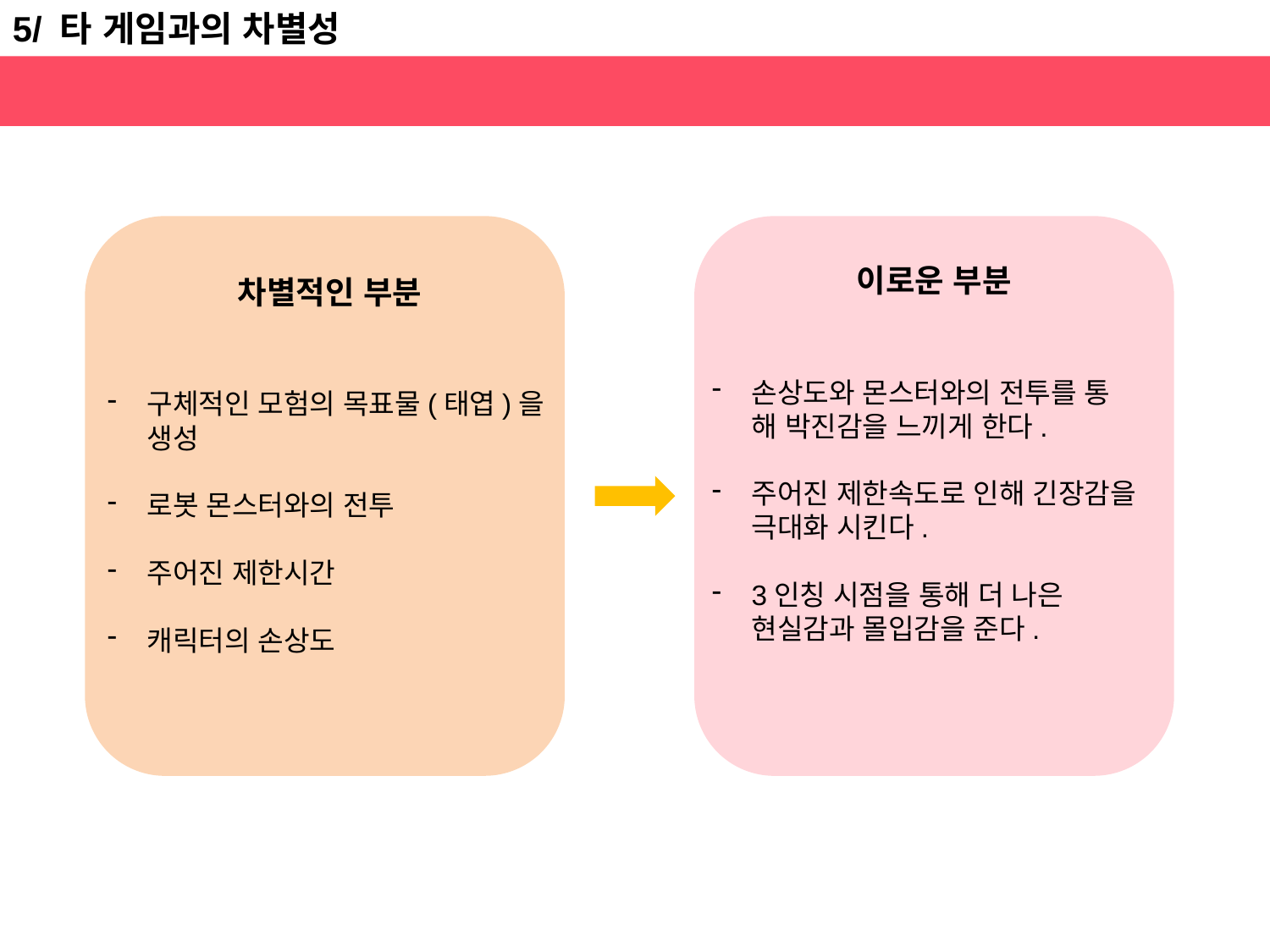

5/ 타 게임과의 차별성

이로운 부분

손상도와 몬스터와의 전투를 통    해 박진감을 느끼게 한다.

주어진 제한속도로 인해 긴장감을 극대화 시킨다.

3인칭 시점을 통해 더 나은 현실감과 몰입감을 준다.
차별적인 부분

구체적인 모험의 목표물(태엽)을 생성

로봇 몬스터와의 전투

주어진 제한시간

캐릭터의 손상도